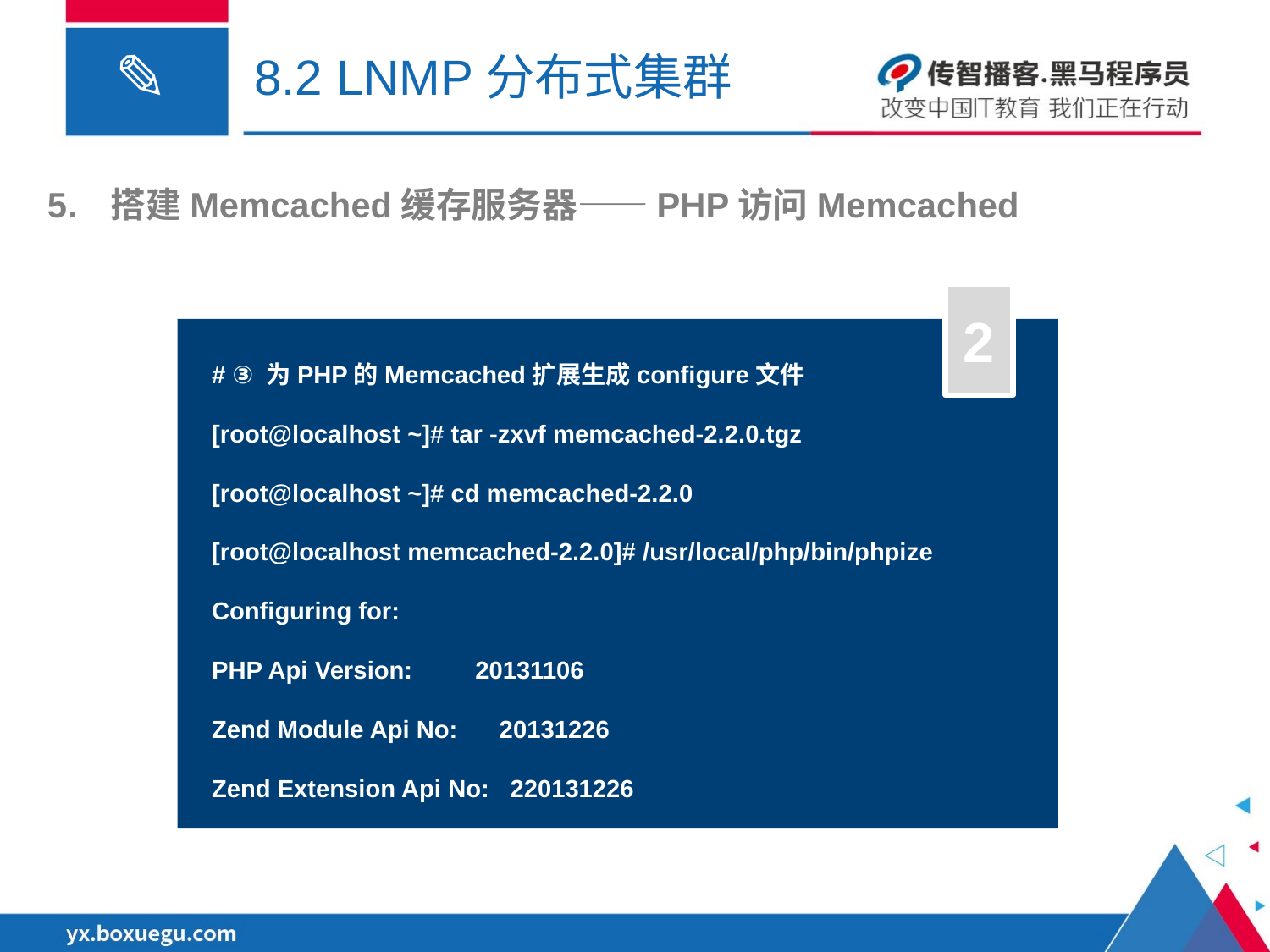

# 8.2 LNMP分布式集群
搭建Memcached缓存服务器——PHP访问Memcached
2

# ③ 为PHP的Memcached扩展生成configure文件
[root@localhost ~]# tar -zxvf memcached-2.2.0.tgz
[root@localhost ~]# cd memcached-2.2.0
[root@localhost memcached-2.2.0]# /usr/local/php/bin/phpize
Configuring for:
PHP Api Version:         20131106
Zend Module Api No:      20131226
Zend Extension Api No:   220131226